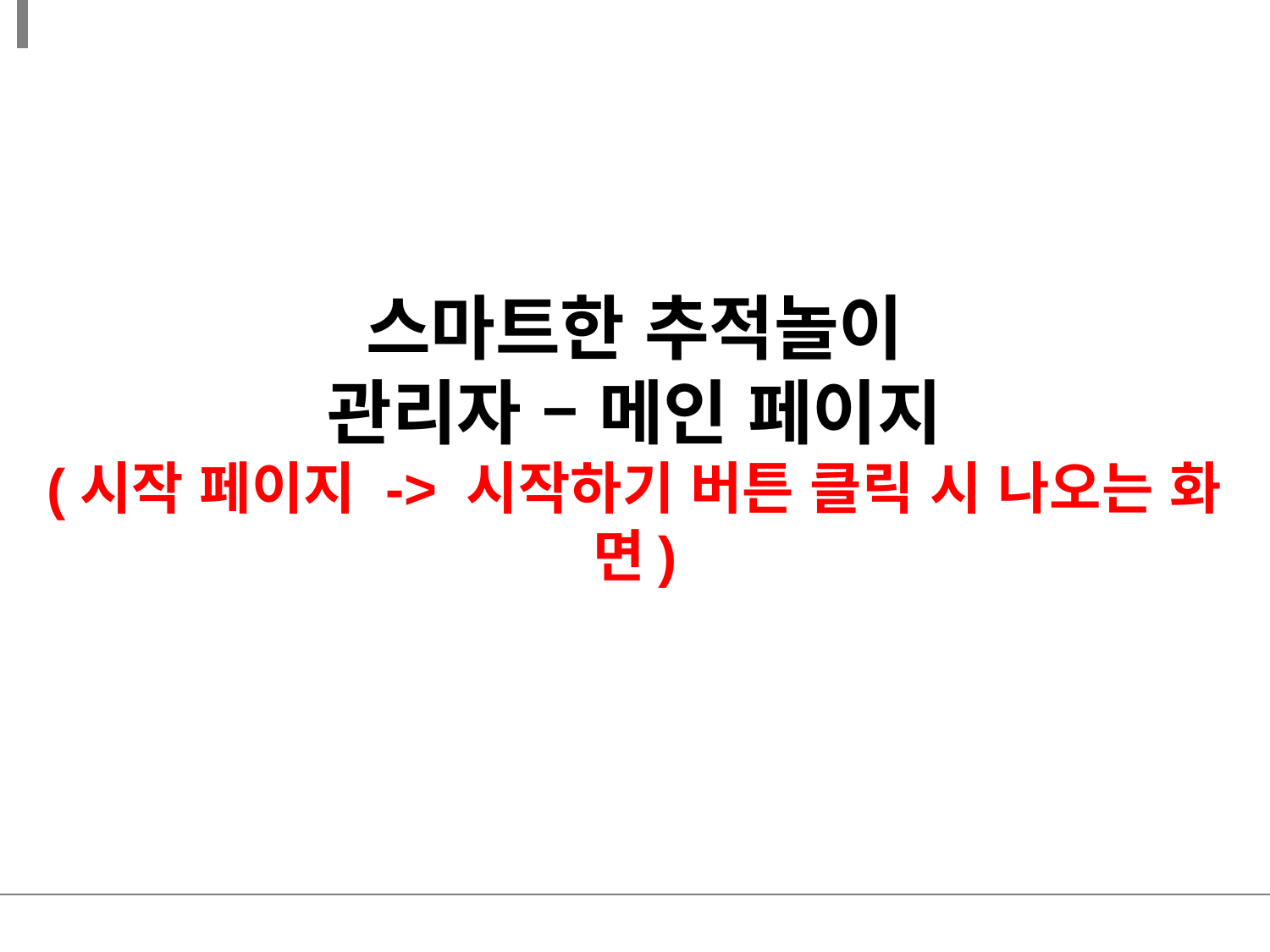

스마트한 추적놀이
관리자 – 메인 페이지
(시작 페이지 -> 시작하기 버튼 클릭 시 나오는 화면)